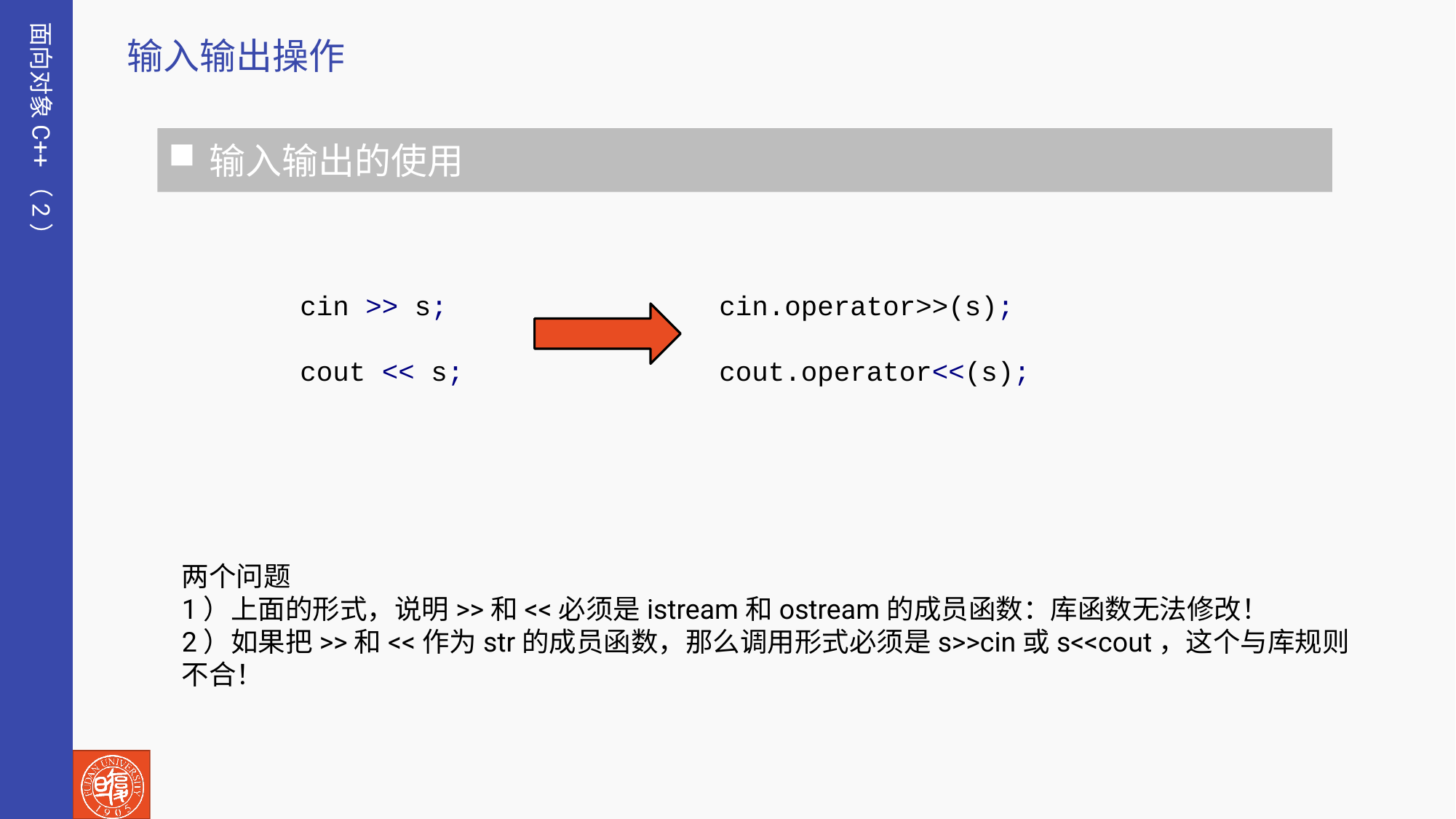

面向对象C++（2）
输入输出操作
输入输出的使用
cin >> s;

cout << s;
cin.operator>>(s);

cout.operator<<(s);

两个问题
1）上面的形式，说明>>和<<必须是istream和ostream的成员函数：库函数无法修改！
2）如果把>>和<<作为str的成员函数，那么调用形式必须是s>>cin或s<<cout，这个与库规则不合！